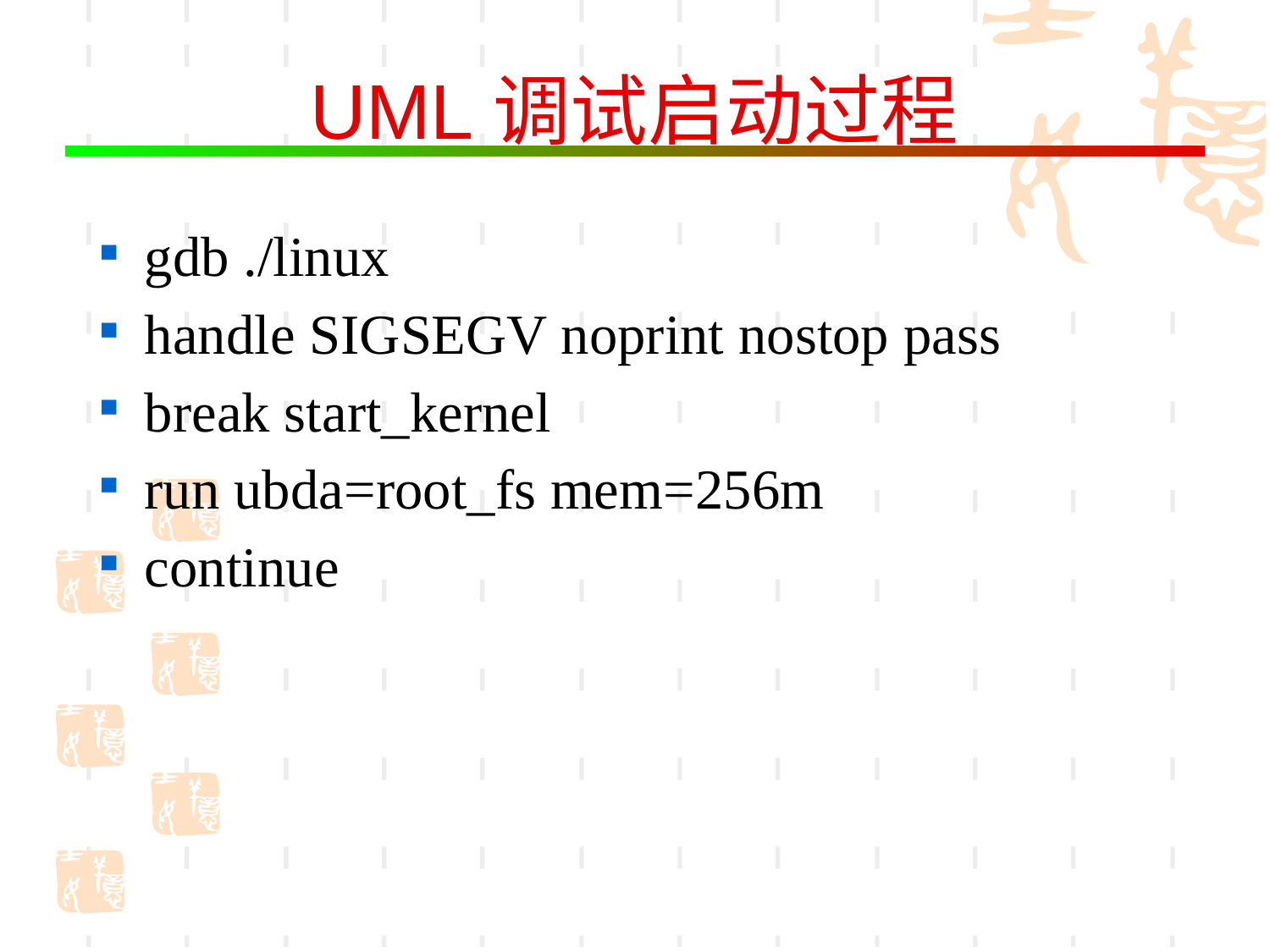

# UML调试启动过程
gdb ./linux
handle SIGSEGV noprint nostop pass
break start_kernel
run ubda=root_fs mem=256m
continue